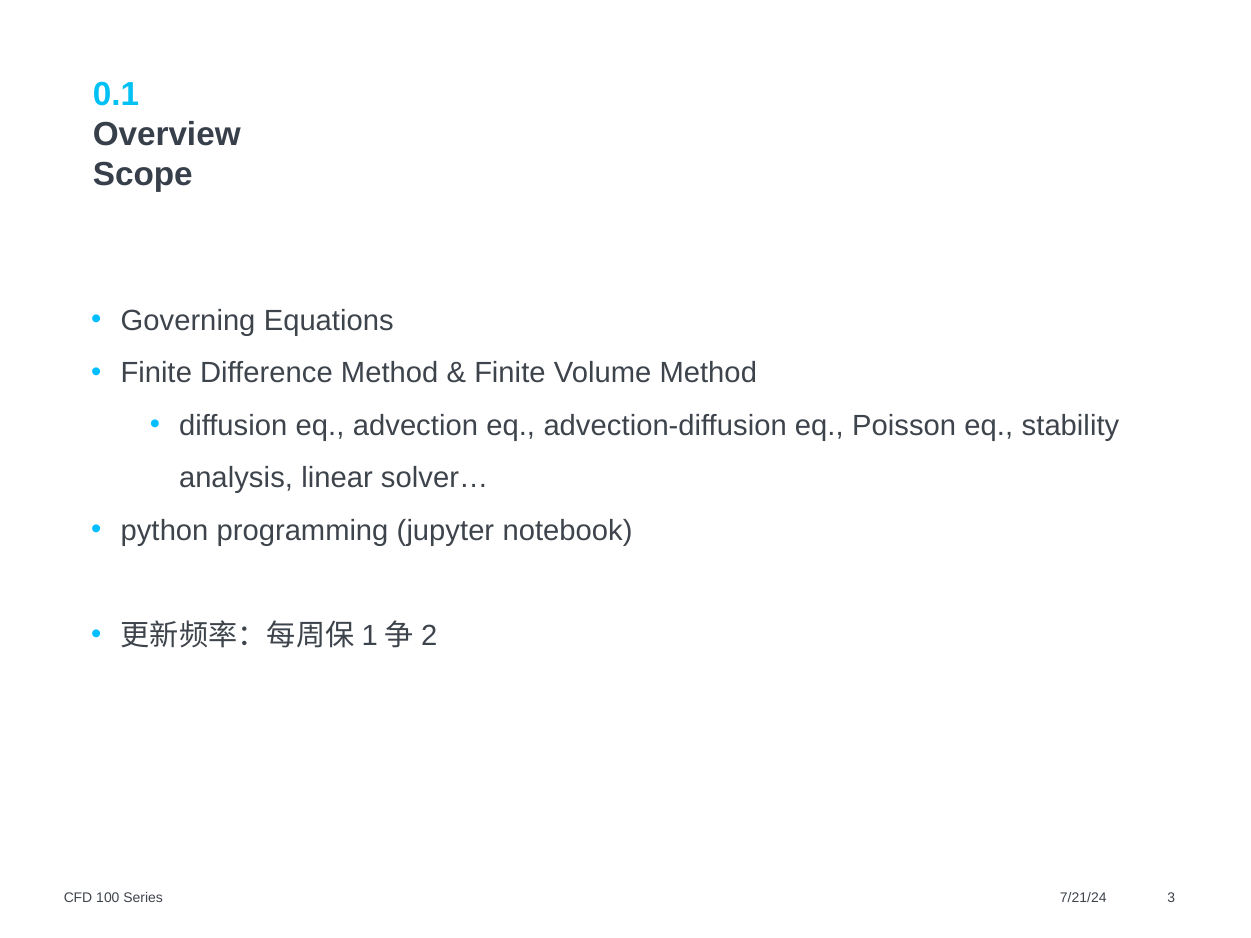

0.1
Overview
Scope

Governing Equations
Finite Difference Method & Finite Volume Method
diffusion eq., advection eq., advection-diffusion eq., Poisson eq., stability analysis, linear solver…
python programming (jupyter notebook)

更新频率：每周保1争2

CFD 100 Series
7/21/24
3